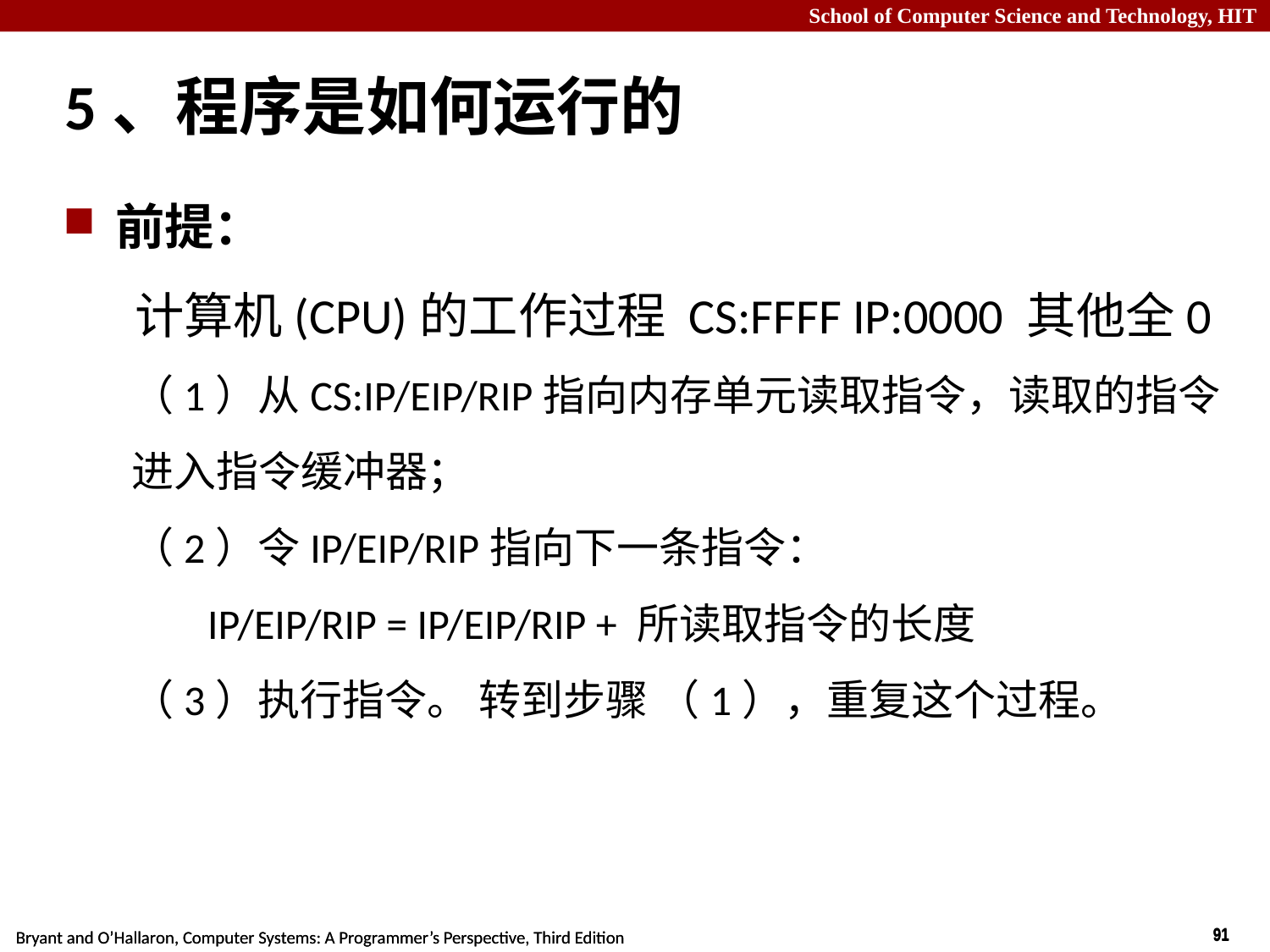

# 5、程序是如何运行的
前提：
     计算机(CPU)的工作过程 CS:FFFF IP:0000 其他全0
（1）从CS:IP/EIP/RIP指向内存单元读取指令，读取的指令进入指令缓冲器；
（2）令IP/EIP/RIP指向下一条指令：
        IP/EIP/RIP = IP/EIP/RIP + 所读取指令的长度
（3）执行指令。 转到步骤 （1），重复这个过程。